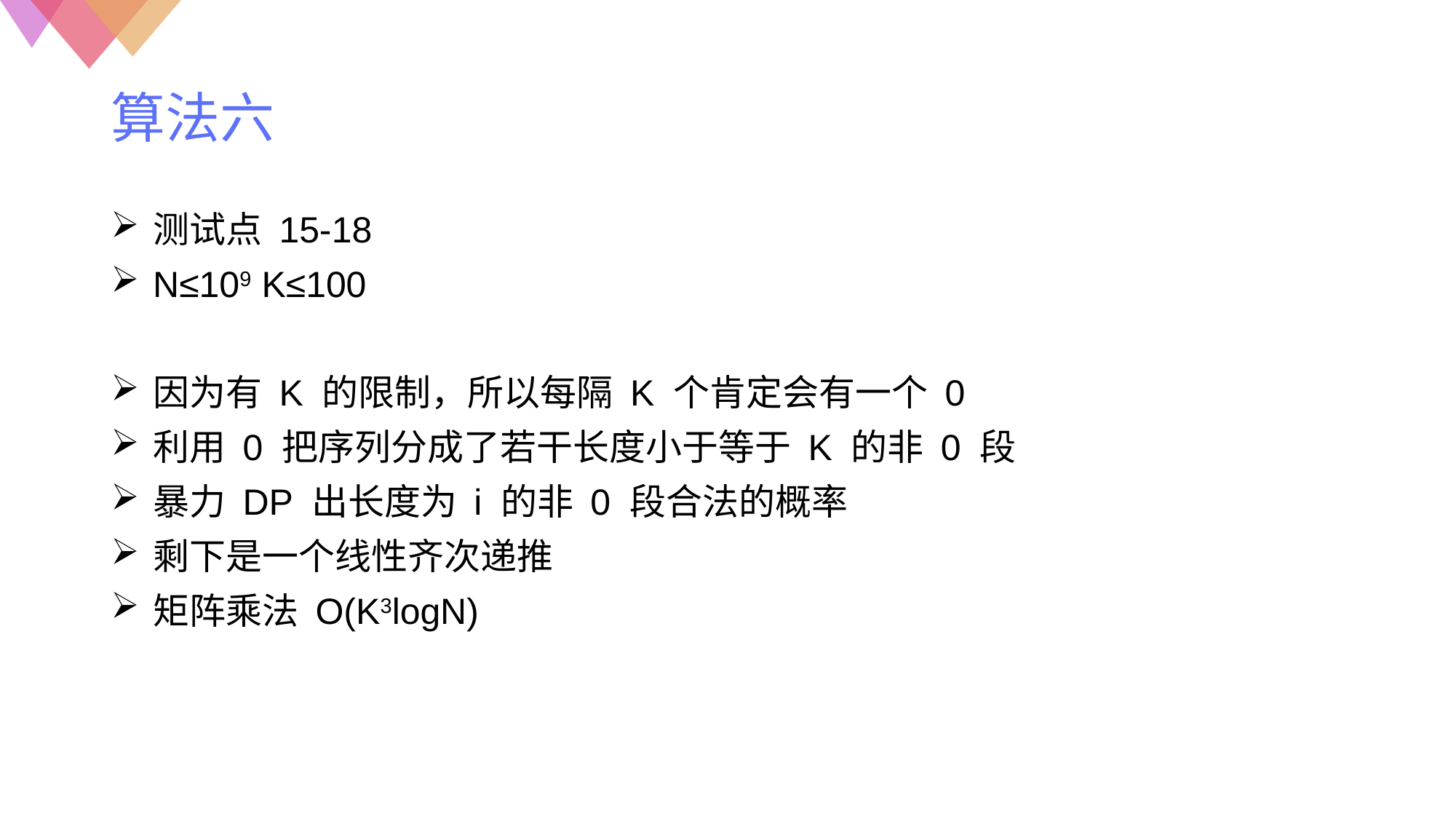

# 算法六
测试点 15-18
N≤109 K≤100

因为有 K 的限制，所以每隔 K 个肯定会有一个 0
利用 0 把序列分成了若干长度小于等于 K 的非 0 段
暴力 DP 出长度为 i 的非 0 段合法的概率
剩下是一个线性齐次递推
矩阵乘法 O(K3logN)